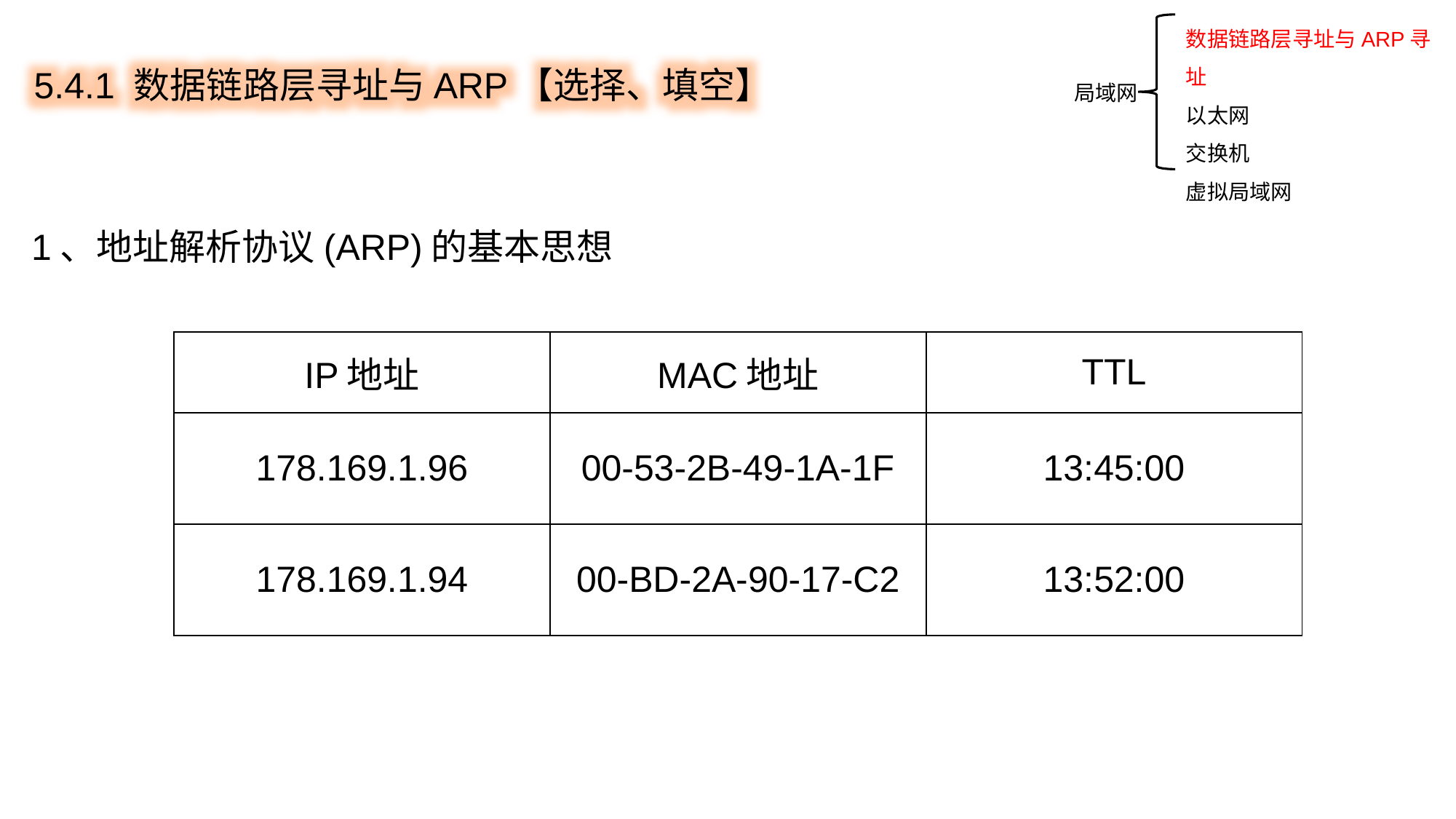

数据链路层寻址与ARP寻址
以太网
交换机
虚拟局域网

5.4.1 数据链路层寻址与ARP【选择、填空】
局域网
1、地址解析协议(ARP)的基本思想
| IP地址 | MAC地址 | TTL |
| --- | --- | --- |
| 178.169.1.96 | 00-53-2B-49-1A-1F | 13:45:00 |
| 178.169.1.94 | 00-BD-2A-90-17-C2 | 13:52:00 |